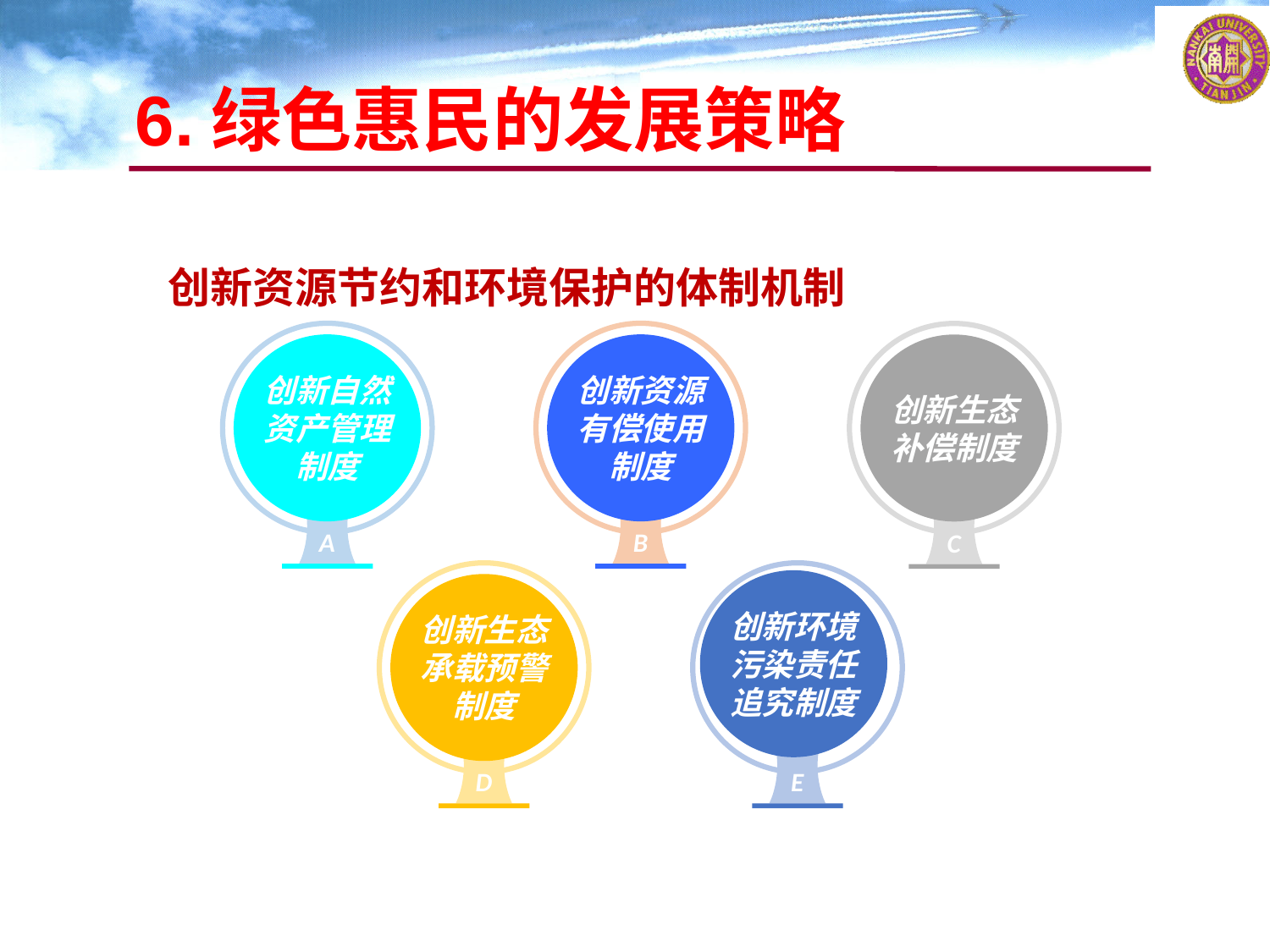

6.绿色惠民的发展策略
创新资源节约和环境保护的体制机制

创新自然资产管理制度
创新资源有偿使用制度
创新生态补偿制度
A
B
C

创新环境污染责任追究制度
创新生态承载预警制度
D
E